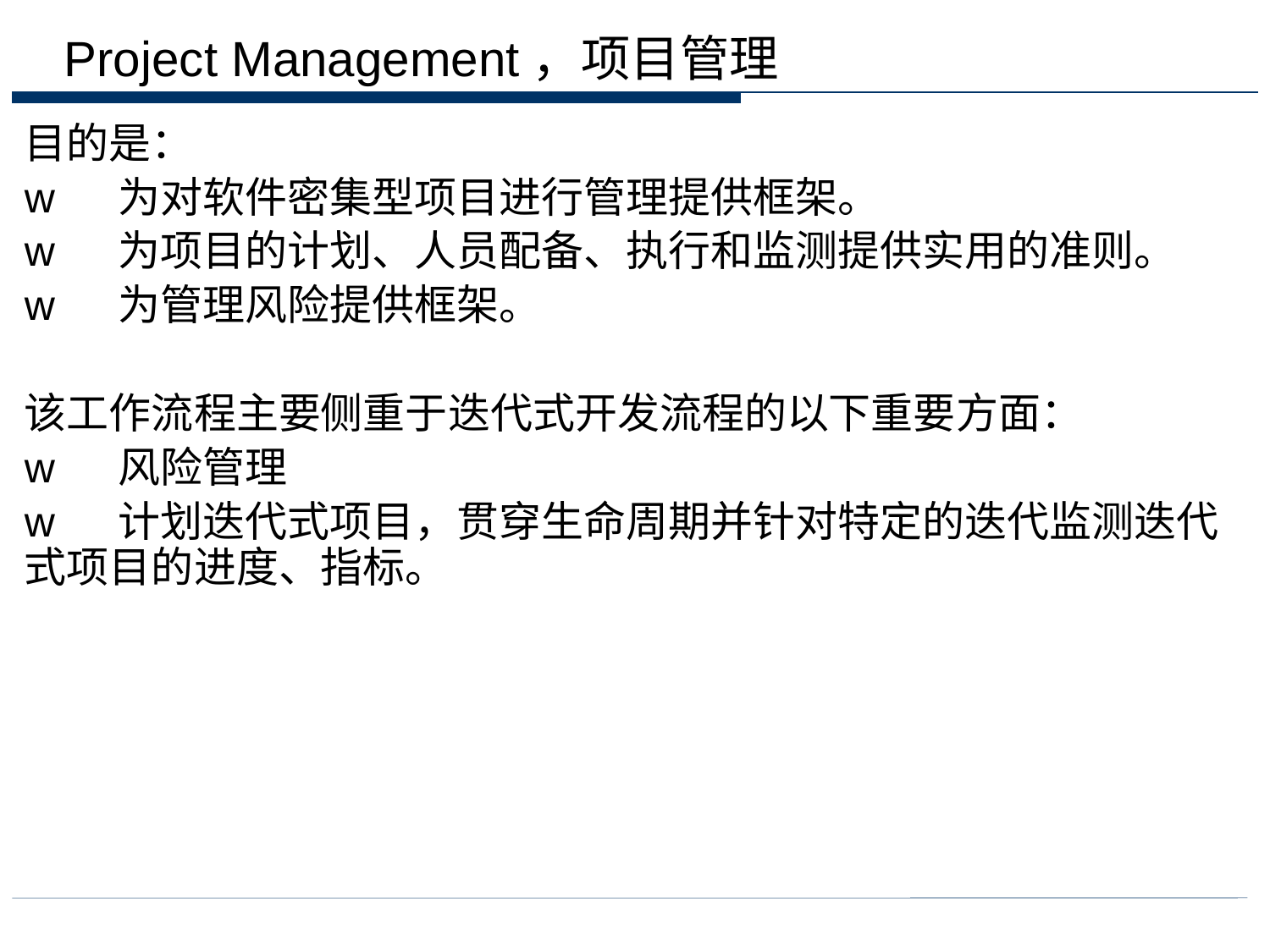

# Project Management，项目管理
目的是：
w     为对软件密集型项目进行管理提供框架。
w     为项目的计划、人员配备、执行和监测提供实用的准则。
w     为管理风险提供框架。

该工作流程主要侧重于迭代式开发流程的以下重要方面：
w     风险管理
w     计划迭代式项目，贯穿生命周期并针对特定的迭代监测迭代式项目的进度、指标。

47